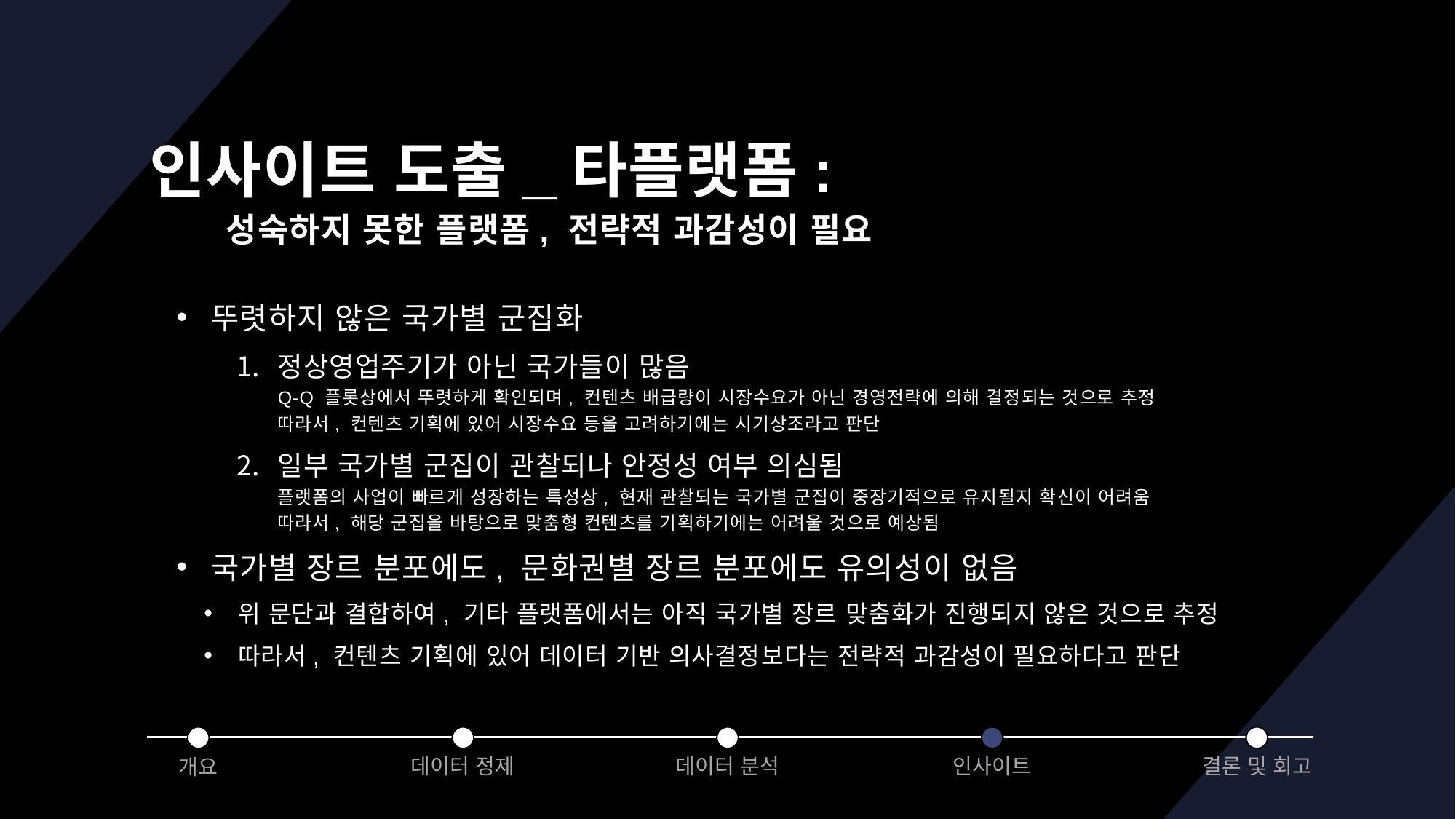

# 인사이트 도출_타플랫폼:   성숙하지 못한 플랫폼, 전략적 과감성이 필요
뚜렷하지 않은 국가별 군집화
정상영업주기가 아닌 국가들이 많음
Q-Q 플롯상에서 뚜렷하게 확인되며, 컨텐츠 배급량이 시장수요가 아닌 경영전략에 의해 결정되는 것으로 추정
따라서, 컨텐츠 기획에 있어 시장수요 등을 고려하기에는 시기상조라고 판단
일부 국가별 군집이 관찰되나 안정성 여부 의심됨
플랫폼의 사업이 빠르게 성장하는 특성상, 현재 관찰되는 국가별 군집이 중장기적으로 유지될지 확신이 어려움
따라서, 해당 군집을 바탕으로 맞춤형 컨텐츠를 기획하기에는 어려울 것으로 예상됨
국가별 장르 분포에도, 문화권별 장르 분포에도 유의성이 없음
위 문단과 결합하여, 기타 플랫폼에서는 아직 국가별 장르 맞춤화가 진행되지 않은 것으로 추정
따라서, 컨텐츠 기획에 있어 데이터 기반 의사결정보다는 전략적 과감성이 필요하다고 판단

데이터 정제
데이터 분석
인사이트
결론 및 회고
개요